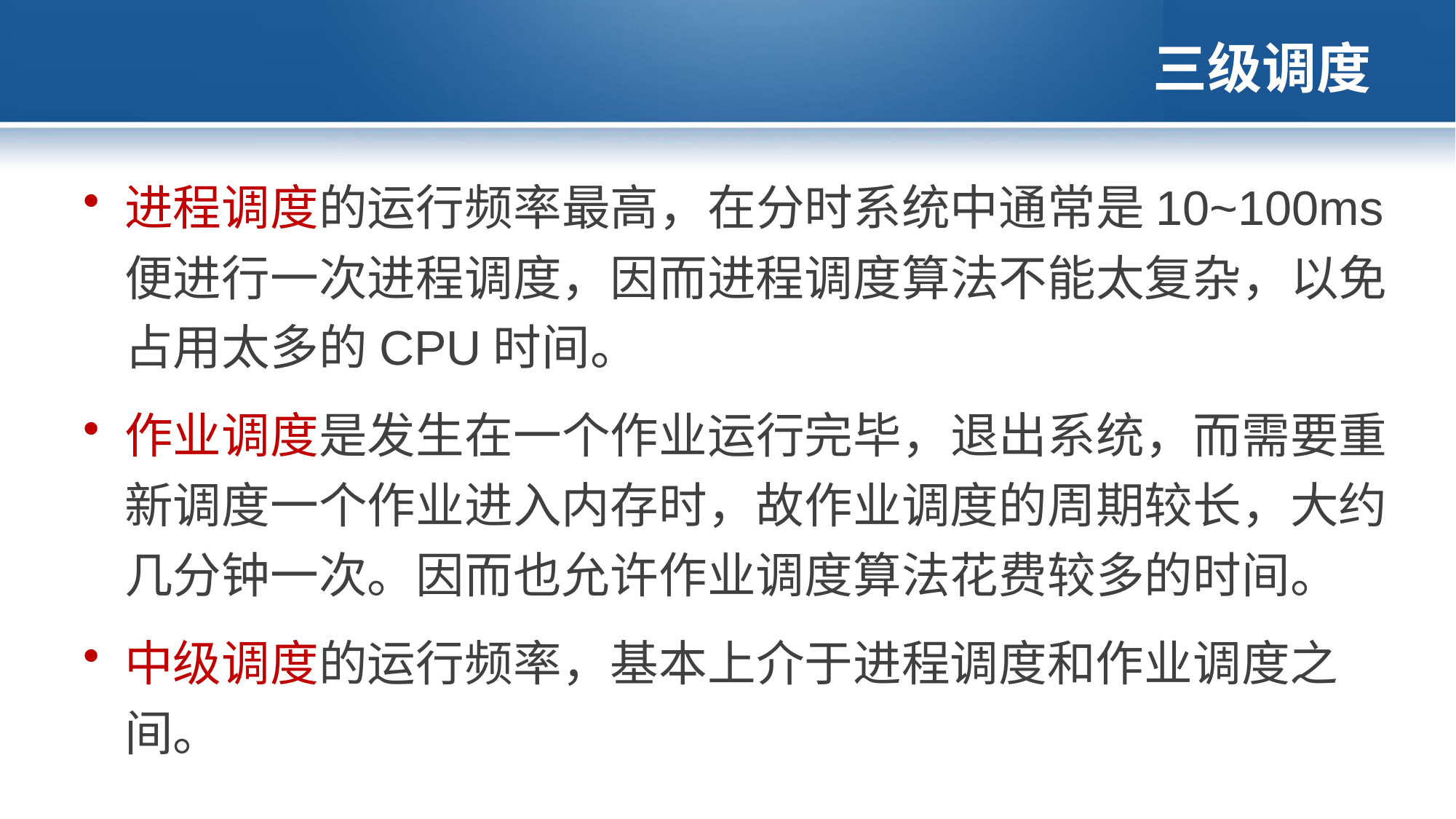

# 三级调度
进程调度的运行频率最高，在分时系统中通常是10~100ms便进行一次进程调度，因而进程调度算法不能太复杂，以免占用太多的CPU时间。
作业调度是发生在一个作业运行完毕，退出系统，而需要重新调度一个作业进入内存时，故作业调度的周期较长，大约几分钟一次。因而也允许作业调度算法花费较多的时间。
中级调度的运行频率，基本上介于进程调度和作业调度之间。